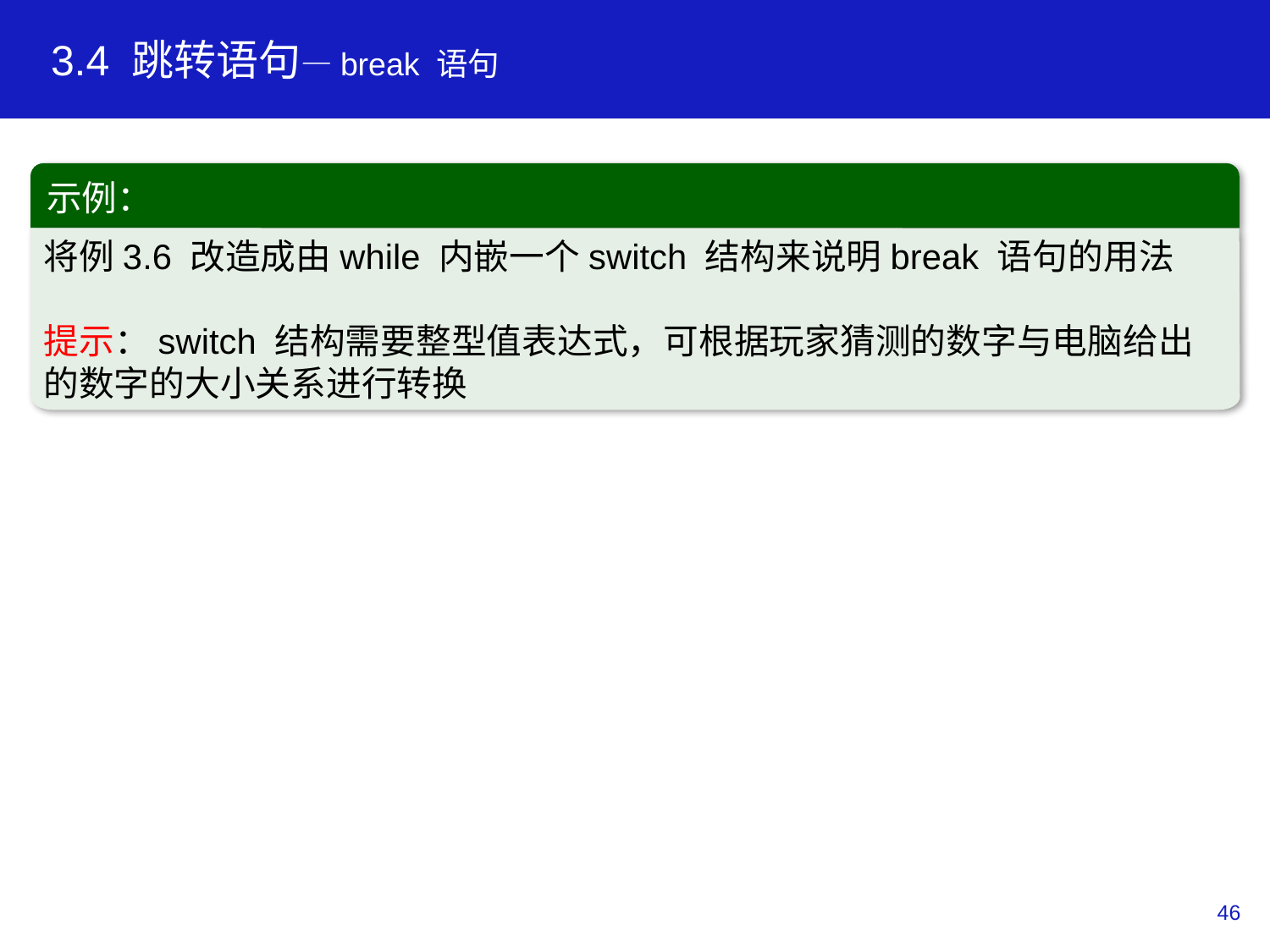

# 3.4 跳转语句—break 语句
示例：
将例3.6 改造成由while 内嵌一个switch 结构来说明break 语句的用法

提示：switch 结构需要整型值表达式，可根据玩家猜测的数字与电脑给出的数字的大小关系进行转换
46